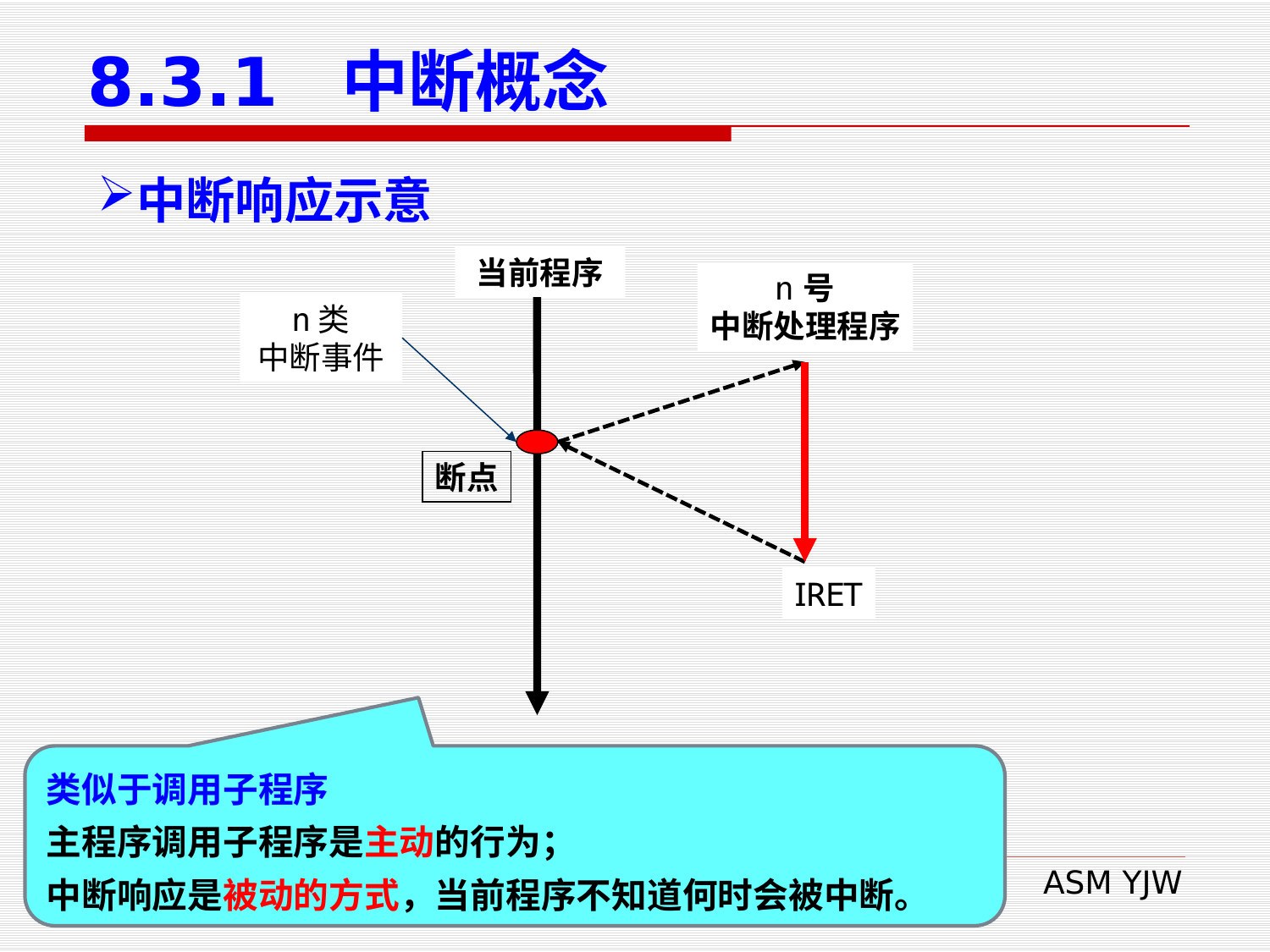

# 8.3.1  中断概念
中断响应示意
当前程序

n号
中断处理程序
n类
中断事件

断点
IRET
类似于调用子程序
主程序调用子程序是主动的行为；
中断响应是被动的方式，当前程序不知道何时会被中断。